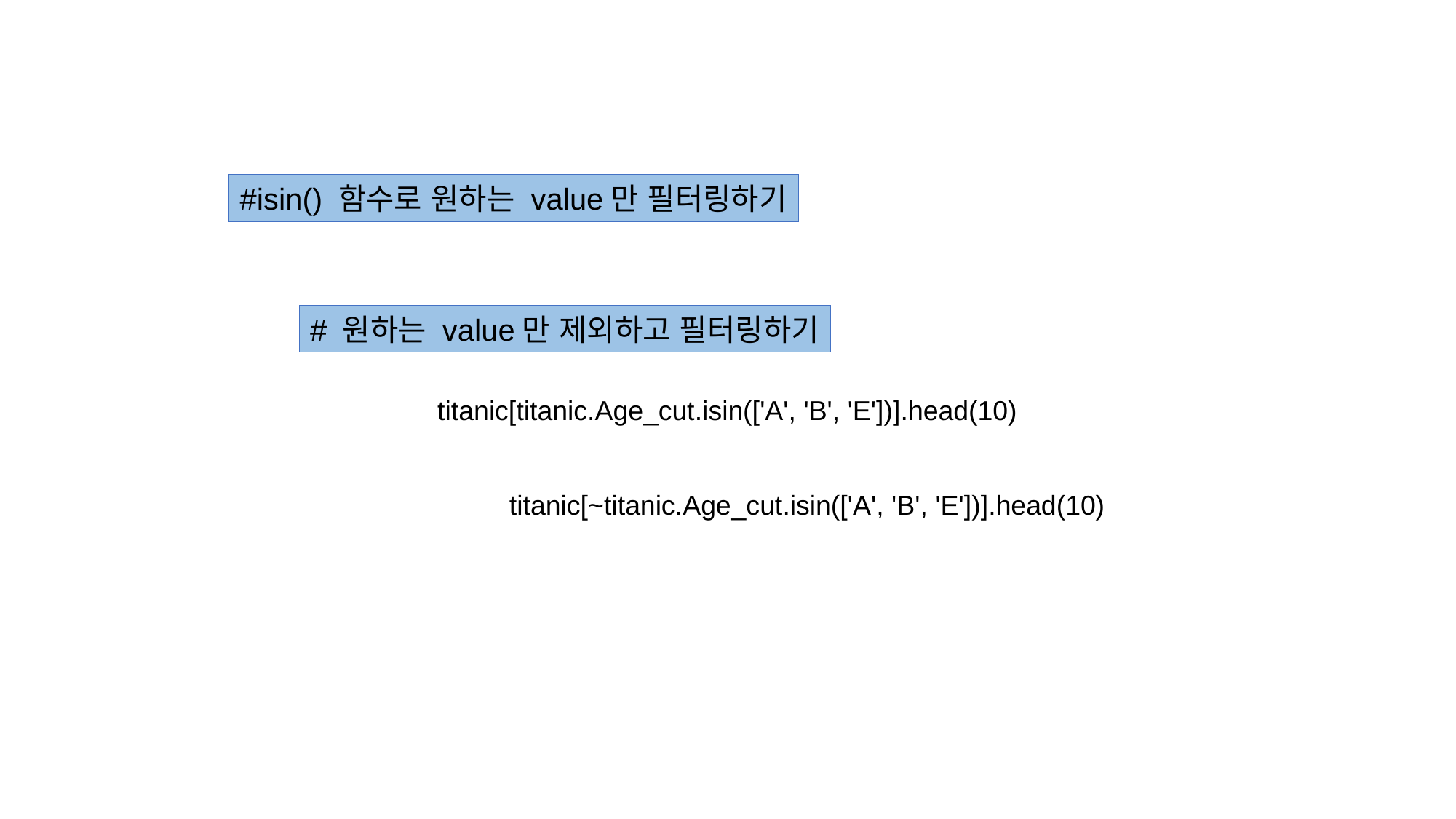

#isin() 함수로 원하는 value만 필터링하기
# 원하는 value만 제외하고 필터링하기
titanic[titanic.Age_cut.isin(['A', 'B', 'E'])].head(10)
titanic[~titanic.Age_cut.isin(['A', 'B', 'E'])].head(10)